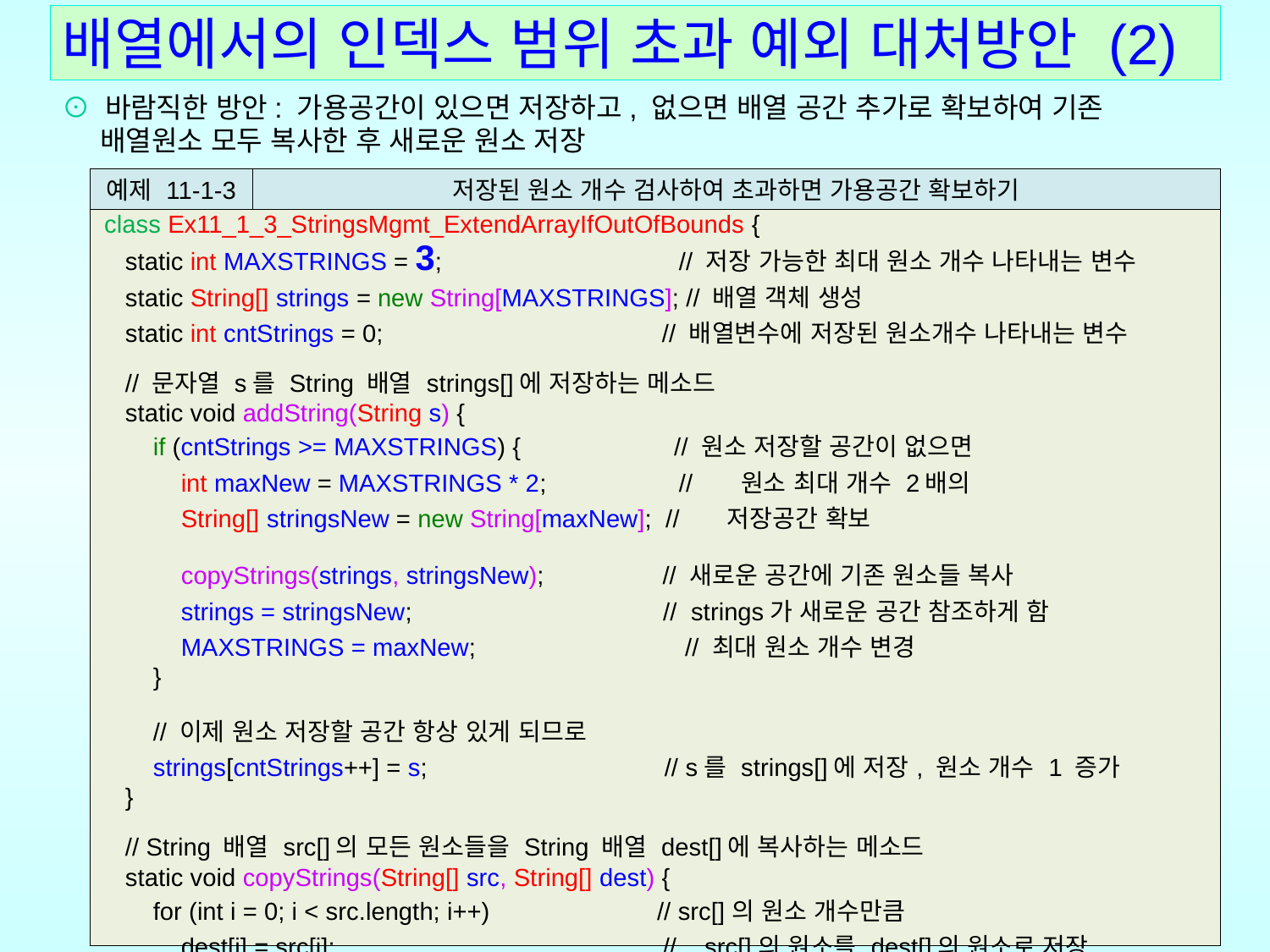

# 배열에서의 인덱스 범위 초과 예외 대처방안 (2)
⊙ 바람직한 방안: 가용공간이 있으면 저장하고, 없으면 배열 공간 추가로 확보하여 기존
    배열원소 모두 복사한 후 새로운 원소 저장
| 예제 11-1-3 | 저장된 원소 개수 검사하여 초과하면 가용공간 확보하기 |
| --- | --- |
| class Ex11\_1\_3\_StringsMgmt\_ExtendArrayIfOutOfBounds { static int MAXSTRINGS = 3; // 저장 가능한 최대 원소 개수 나타내는 변수 static String[] strings = new String[MAXSTRINGS]; // 배열 객체 생성 static int cntStrings = 0; // 배열변수에 저장된 원소개수 나타내는 변수 // 문자열 s를 String 배열 strings[]에 저장하는 메소드 static void addString(String s) { if (cntStrings >= MAXSTRINGS) { // 원소 저장할 공간이 없으면 int maxNew = MAXSTRINGS \* 2; // 원소 최대 개수 2배의 String[] stringsNew = new String[maxNew]; // 저장공간 확보 copyStrings(strings, stringsNew); // 새로운 공간에 기존 원소들 복사 strings = stringsNew; // strings가 새로운 공간 참조하게 함 MAXSTRINGS = maxNew; // 최대 원소 개수 변경 } // 이제 원소 저장할 공간 항상 있게 되므로 strings[cntStrings++] = s; // s를 strings[]에 저장, 원소 개수 1 증가 } // String 배열 src[]의 모든 원소들을 String 배열 dest[]에 복사하는 메소드 static void copyStrings(String[] src, String[] dest) { for (int i = 0; i < src.length; i++) // src[]의 원소 개수만큼 dest[i] = src[i]; // src[]의 원소를 dest[]의 원소로 저장 } |  |